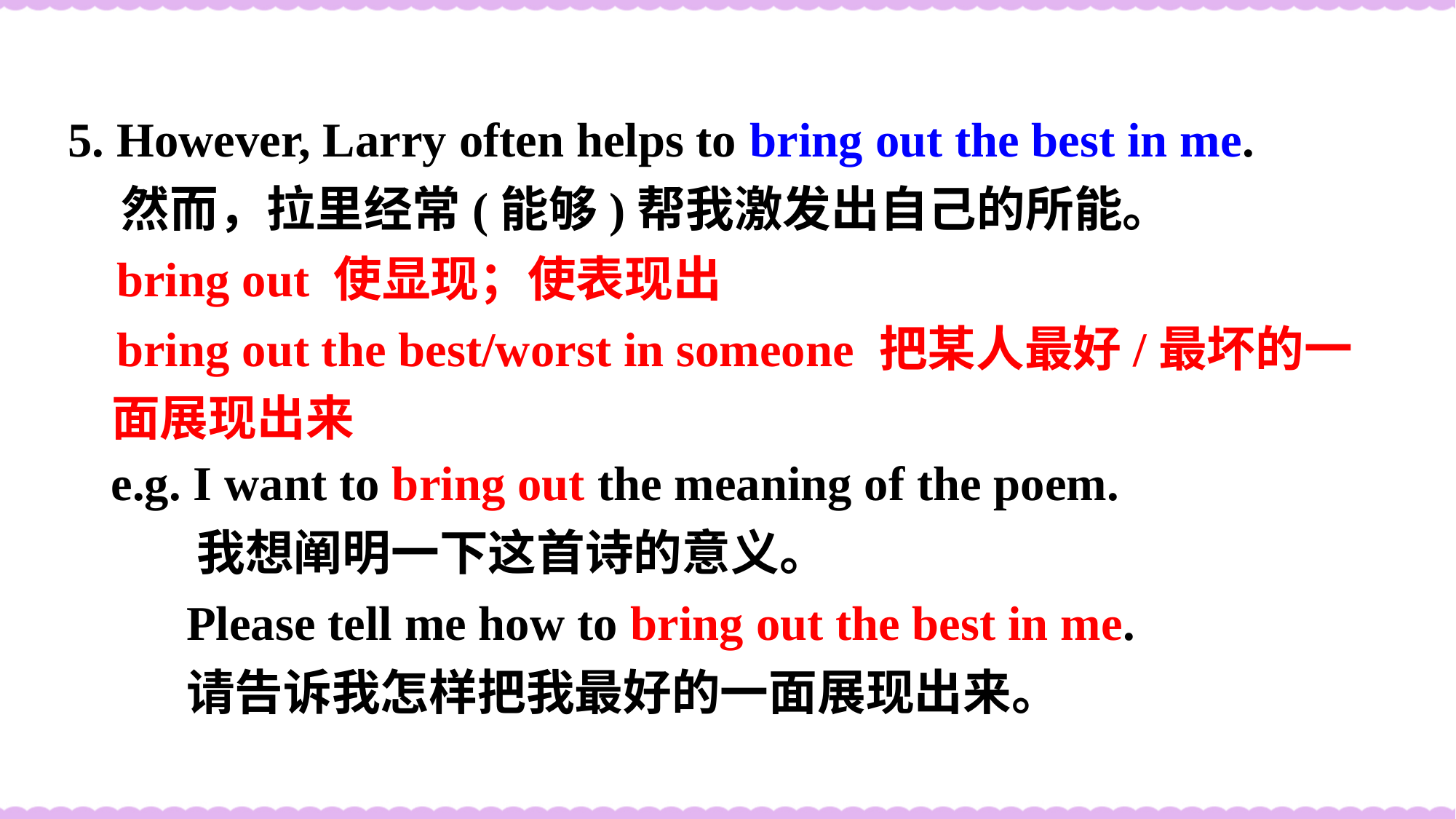

5. However, Larry often helps to bring out the best in me.
然而，拉里经常(能够)帮我激发出自己的所能。
    bring out 使显现；使表现出
    bring out the best/worst in someone 把某人最好/最坏的一面展现出来
e.g. I want to bring out the meaning of the poem.
我想阐明一下这首诗的意义。
Please tell me how to bring out the best in me.
请告诉我怎样把我最好的一面展现出来。